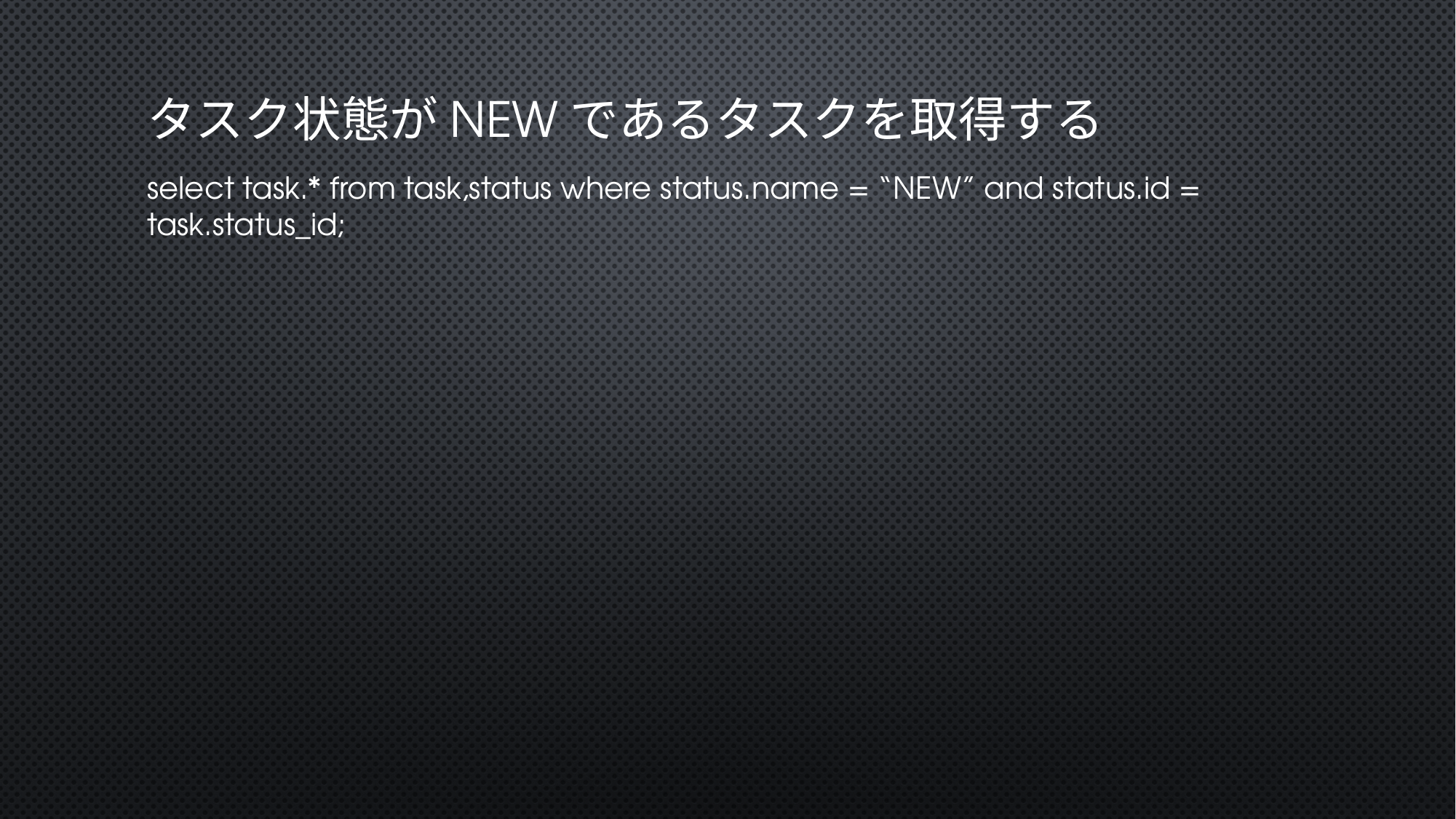

# タスク状態がnewであるタスクを取得する
select task.* from task,status where status.name = “NEW” and status.id = task.status_id;